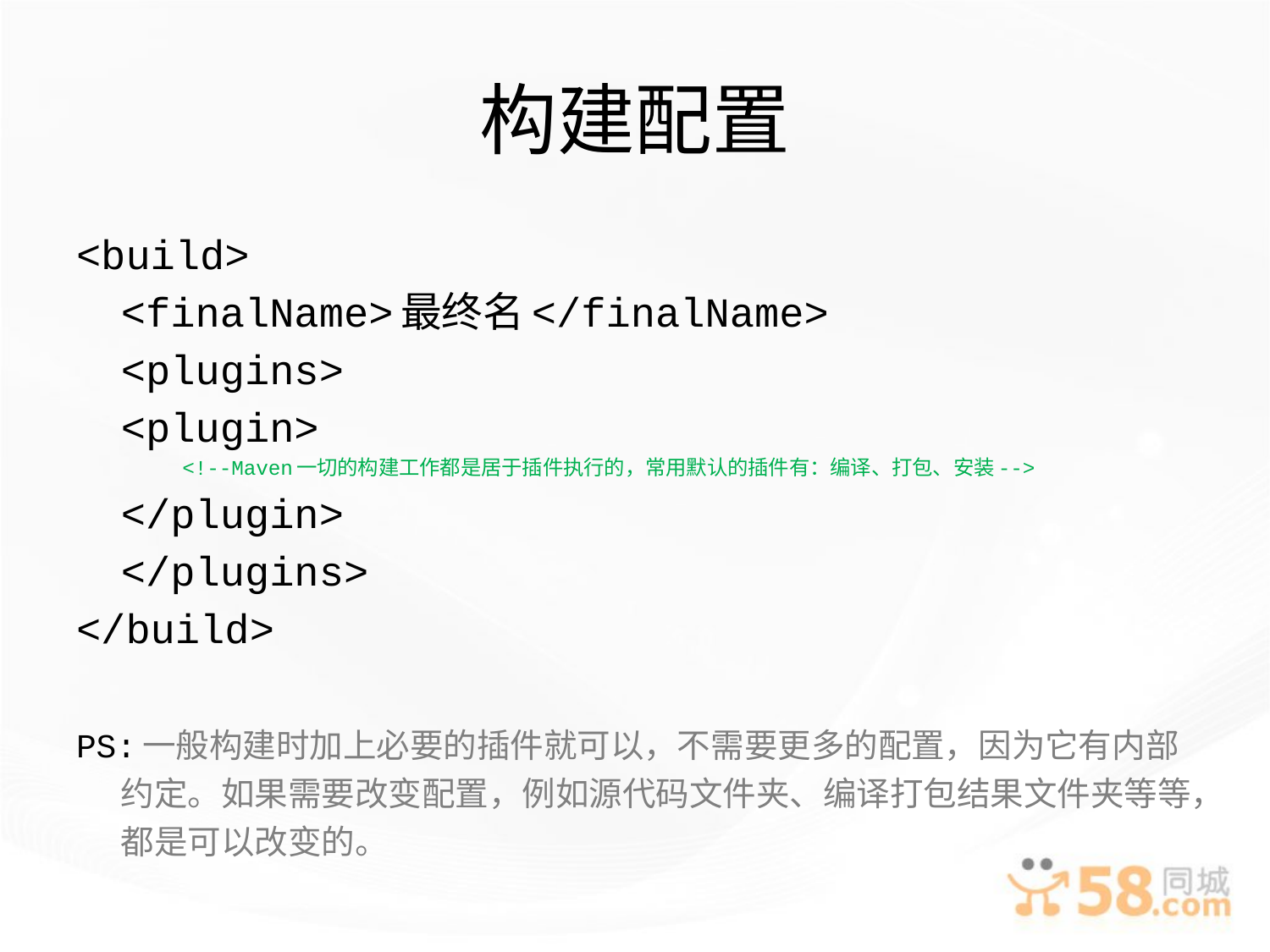

# 构建配置
<build>
	<finalName>最终名</finalName>
	<plugins>
		<plugin>
		     <!--Maven一切的构建工作都是居于插件执行的，常用默认的插件有：编译、打包、安装-->
		</plugin>
	</plugins>
</build>

PS:一般构建时加上必要的插件就可以，不需要更多的配置，因为它有内部约定。如果需要改变配置，例如源代码文件夹、编译打包结果文件夹等等，都是可以改变的。